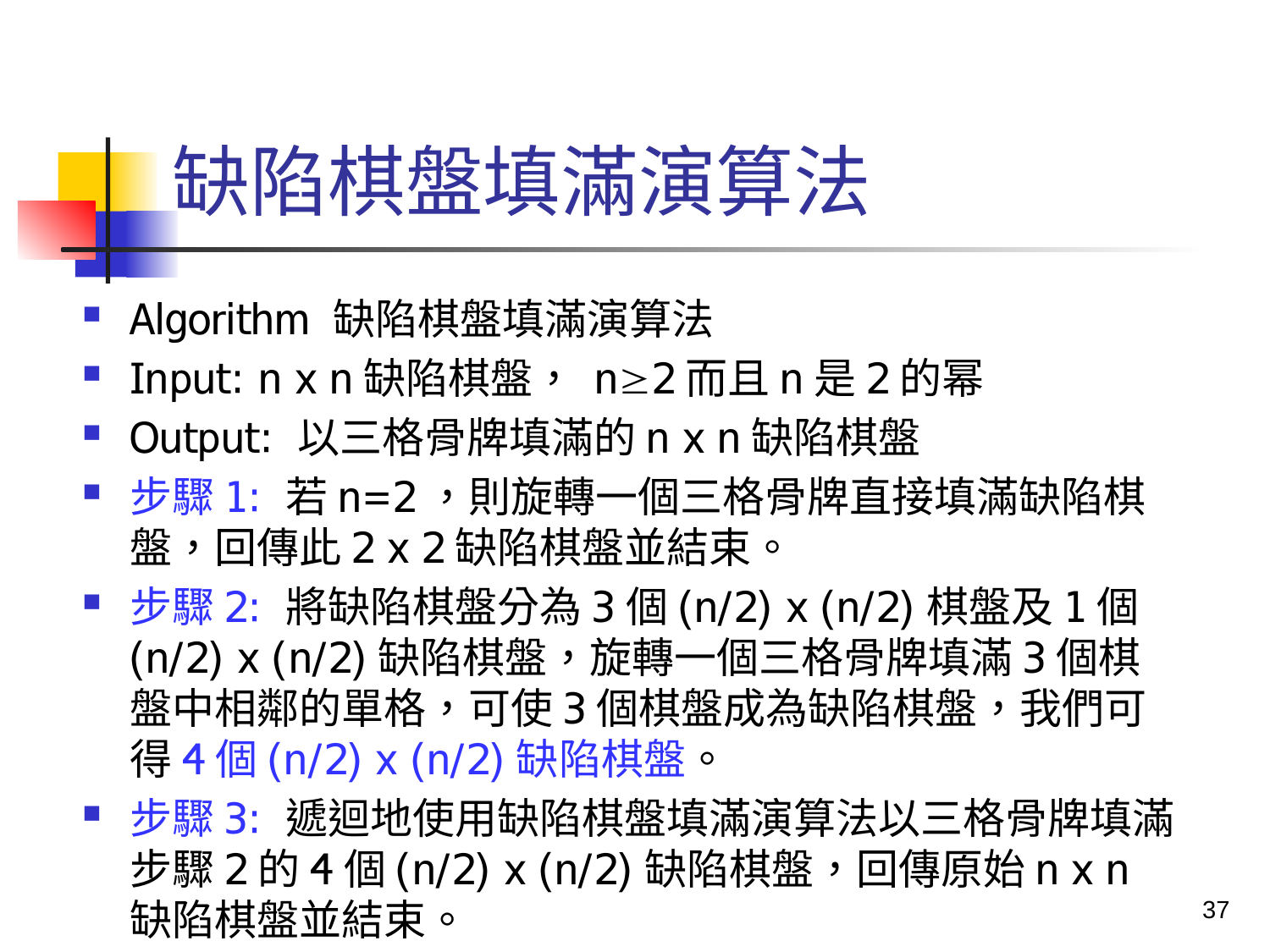

# 缺陷棋盤填滿演算法
Algorithm 缺陷棋盤填滿演算法
Input: n x n缺陷棋盤， n≥2而且n是2的幂
Output: 以三格骨牌填滿的n x n缺陷棋盤
步驟1: 若n=2，則旋轉一個三格骨牌直接填滿缺陷棋盤，回傳此2 x 2缺陷棋盤並結束。
步驟2: 將缺陷棋盤分為3個(n/2) x (n/2)棋盤及1個(n/2) x (n/2)缺陷棋盤，旋轉一個三格骨牌填滿3個棋盤中相鄰的單格，可使3個棋盤成為缺陷棋盤，我們可得4個(n/2) x (n/2)缺陷棋盤。
步驟3: 遞迴地使用缺陷棋盤填滿演算法以三格骨牌填滿步驟2的4個(n/2) x (n/2)缺陷棋盤，回傳原始n x n缺陷棋盤並結束。
37